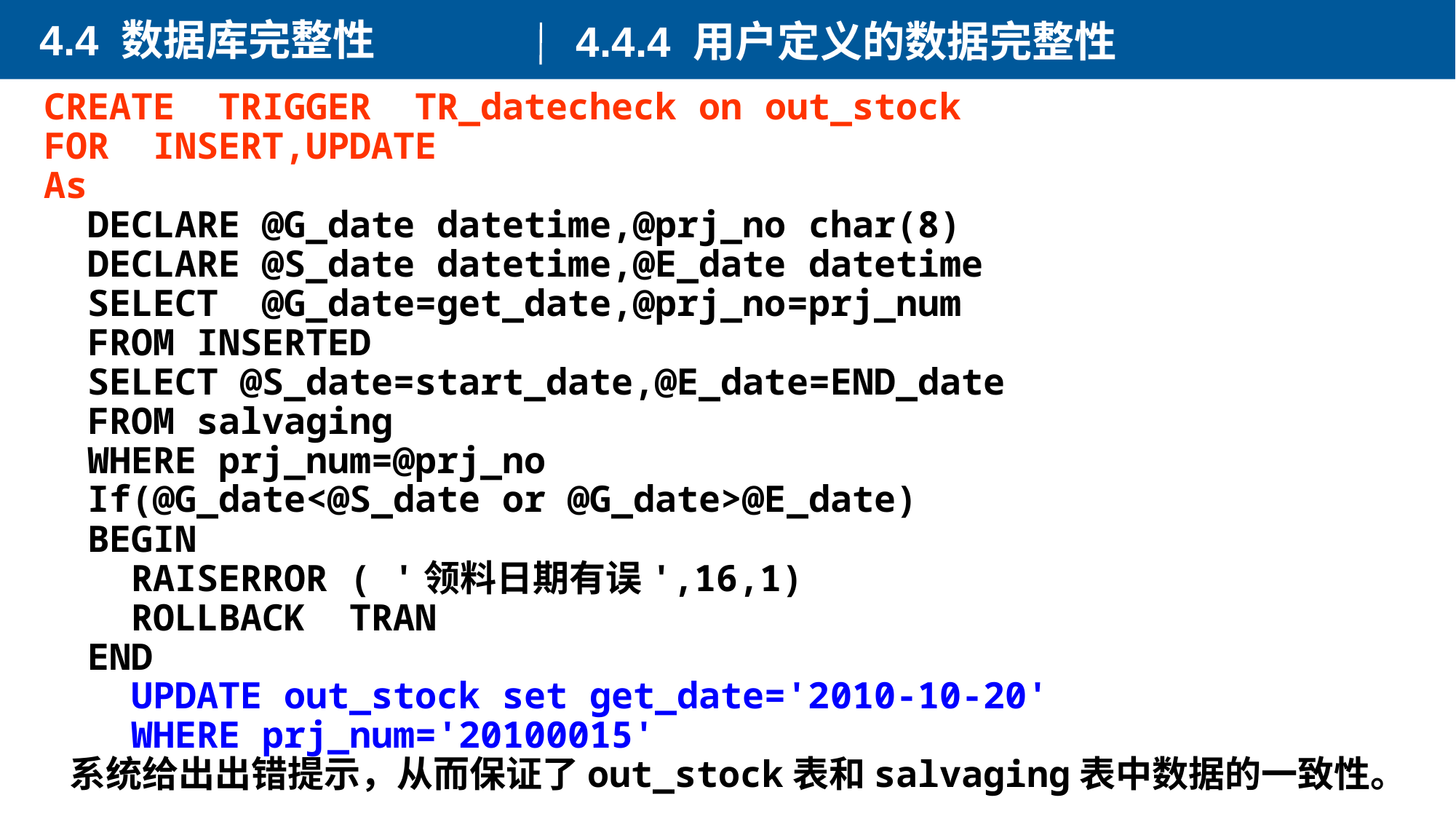

4.4 数据库完整性
4.4.4 用户定义的数据完整性
CREATE  TRIGGER  TR_datecheck on out_stock
FOR  INSERT,UPDATE
As
  DECLARE @G_date datetime,@prj_no char(8)
  DECLARE @S_date datetime,@E_date datetime
  SELECT  @G_date=get_date,@prj_no=prj_num
  FROM INSERTED
  SELECT @S_date=start_date,@E_date=END_date
  FROM salvaging
  WHERE prj_num=@prj_no
  If(@G_date<@S_date or @G_date>@E_date)
  BEGIN
    RAISERROR ( '领料日期有误',16,1)
    ROLLBACK  TRAN
  END
    UPDATE out_stock set get_date='2010-10-20'
    WHERE prj_num='20100015'
  系统给出出错提示，从而保证了out_stock表和salvaging表中数据的一致性。